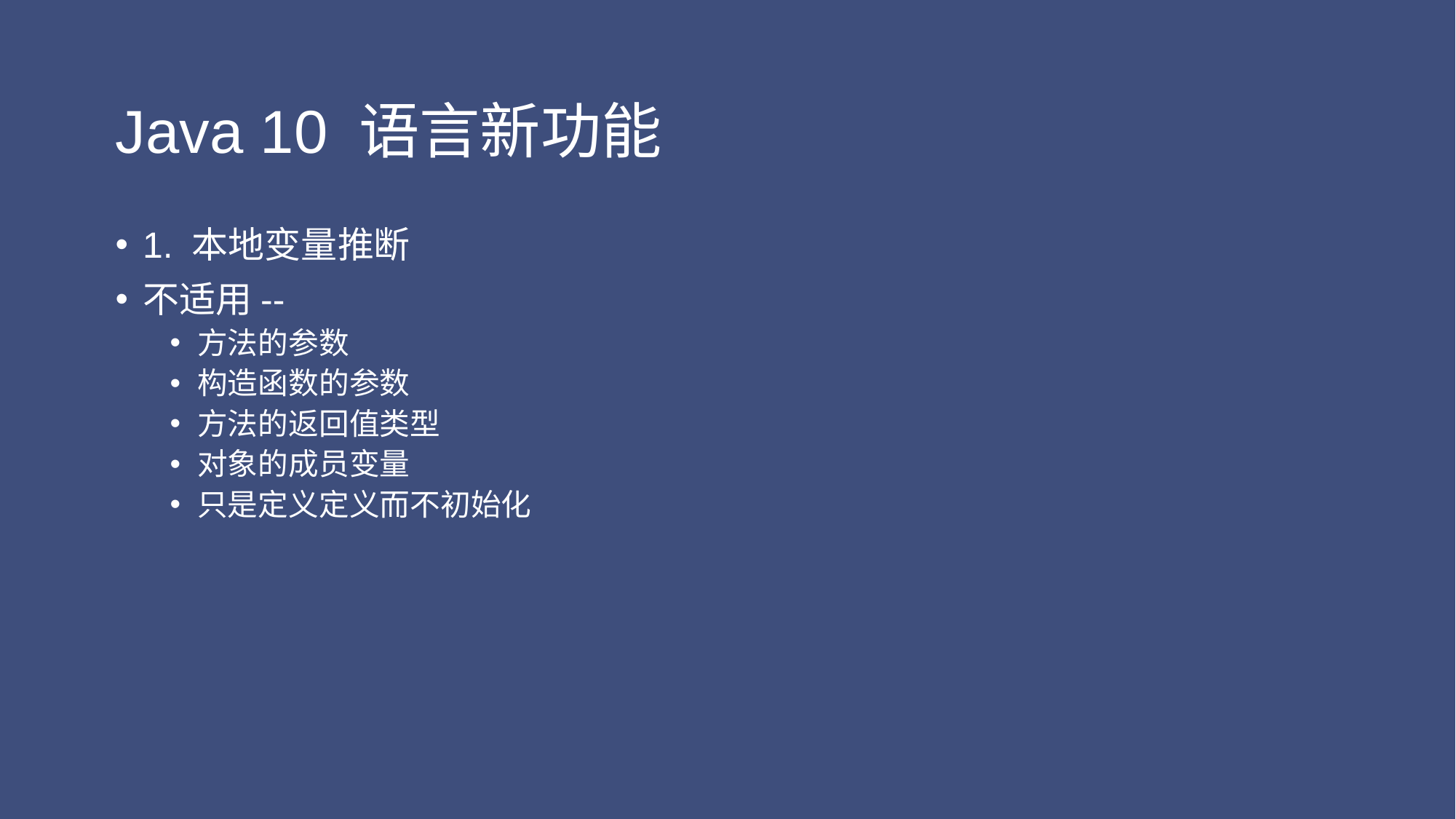

# Java 10 语言新功能
1. 本地变量推断
不适用--
方法的参数
构造函数的参数
方法的返回值类型
对象的成员变量
只是定义定义而不初始化